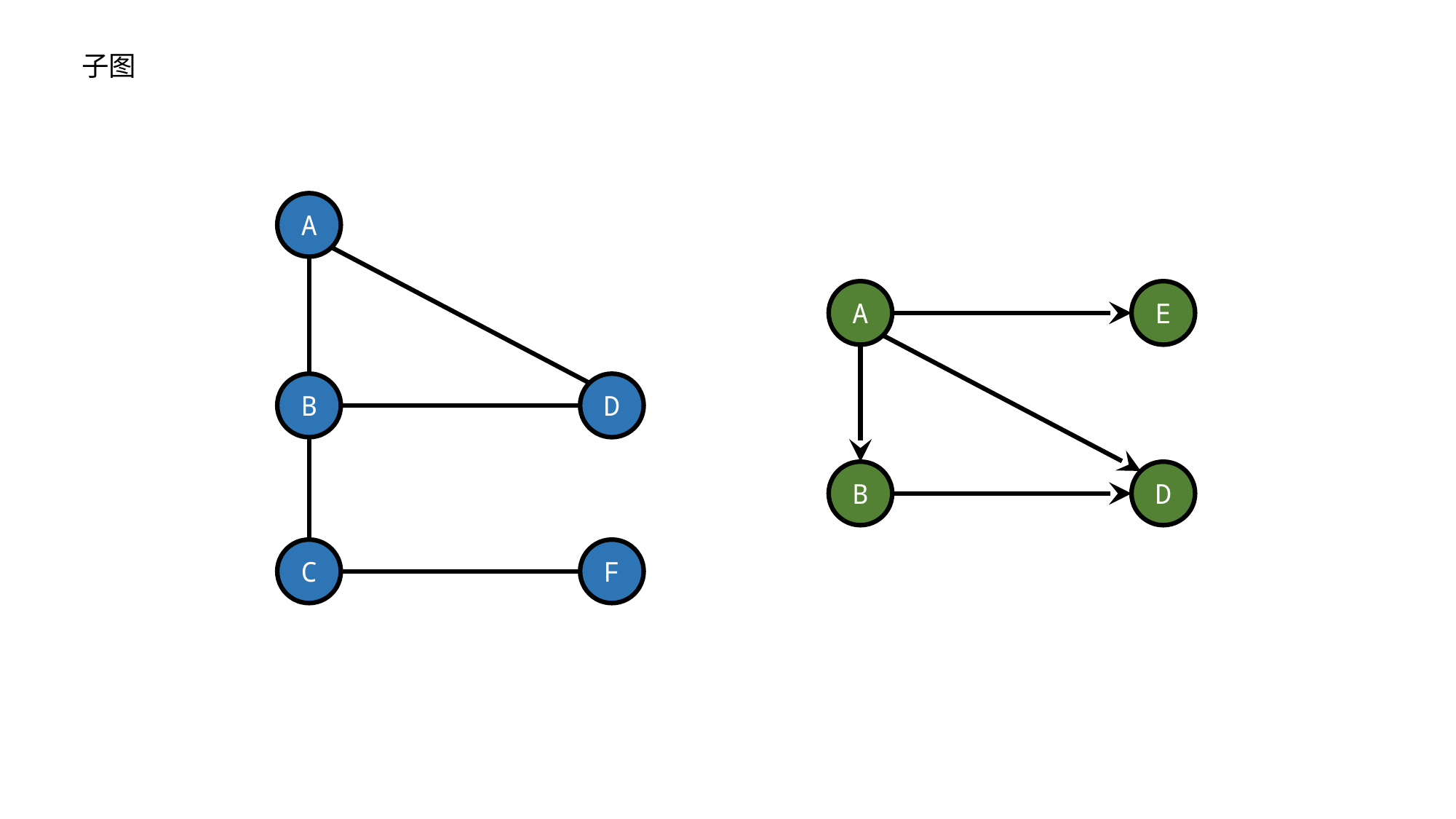

子图
A
A
E
B
D
B
D
C
F